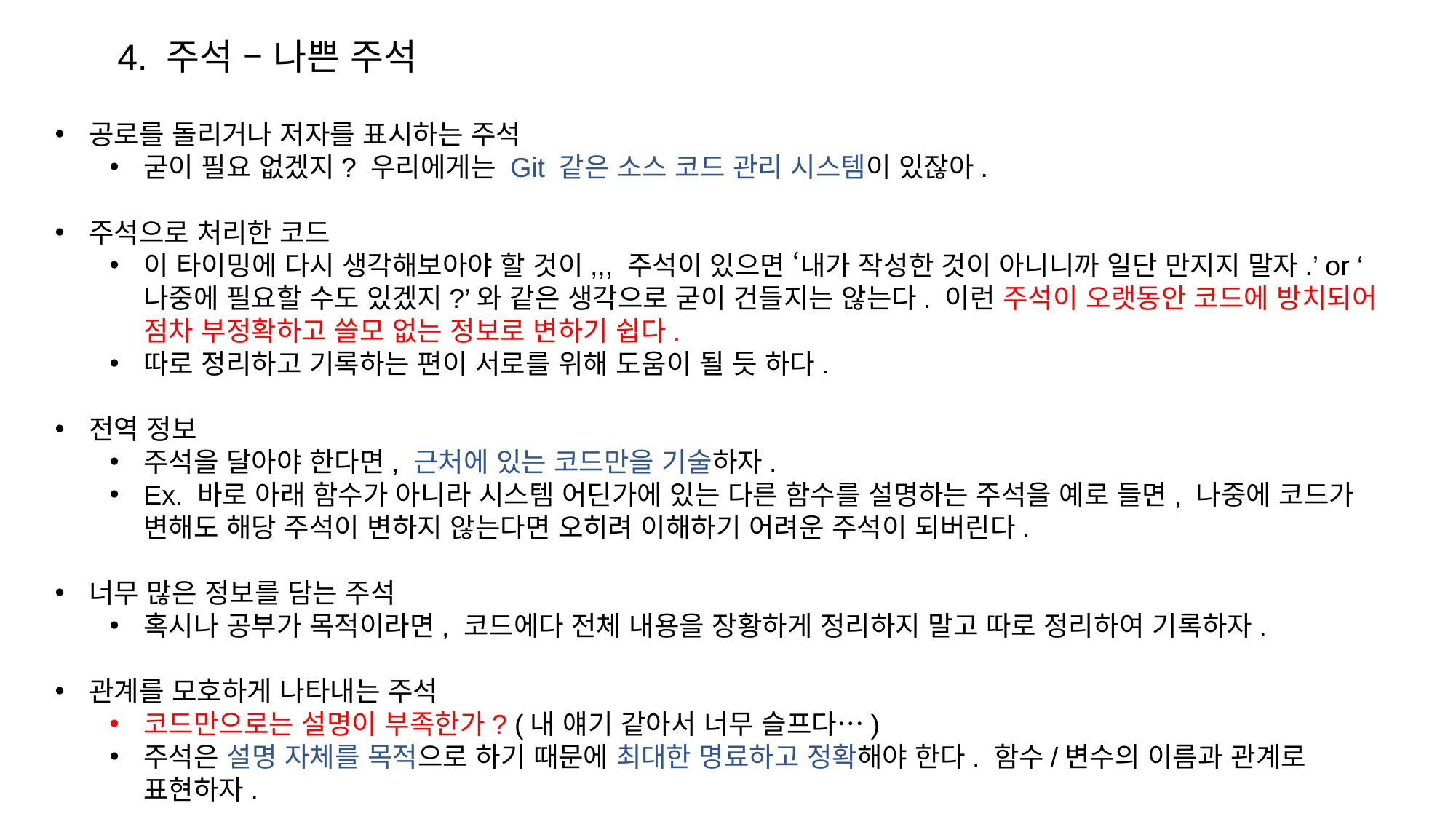

4. 주석 – 나쁜 주석
공로를 돌리거나 저자를 표시하는 주석
굳이 필요 없겠지? 우리에게는 Git 같은 소스 코드 관리 시스템이 있잖아.

주석으로 처리한 코드
이 타이밍에 다시 생각해보아야 할 것이,,, 주석이 있으면 ‘내가 작성한 것이 아니니까 일단 만지지 말자.’ or ‘나중에 필요할 수도 있겠지?’와 같은 생각으로 굳이 건들지는 않는다. 이런 주석이 오랫동안 코드에 방치되어 점차 부정확하고 쓸모 없는 정보로 변하기 쉽다.
따로 정리하고 기록하는 편이 서로를 위해 도움이 될 듯 하다.

전역 정보
주석을 달아야 한다면, 근처에 있는 코드만을 기술하자.
Ex. 바로 아래 함수가 아니라 시스템 어딘가에 있는 다른 함수를 설명하는 주석을 예로 들면, 나중에 코드가 변해도 해당 주석이 변하지 않는다면 오히려 이해하기 어려운 주석이 되버린다.

너무 많은 정보를 담는 주석
혹시나 공부가 목적이라면, 코드에다 전체 내용을 장황하게 정리하지 말고 따로 정리하여 기록하자.

관계를 모호하게 나타내는 주석
코드만으로는 설명이 부족한가? (내 얘기 같아서 너무 슬프다…)
주석은 설명 자체를 목적으로 하기 때문에 최대한 명료하고 정확해야 한다. 함수/변수의 이름과 관계로 표현하자.